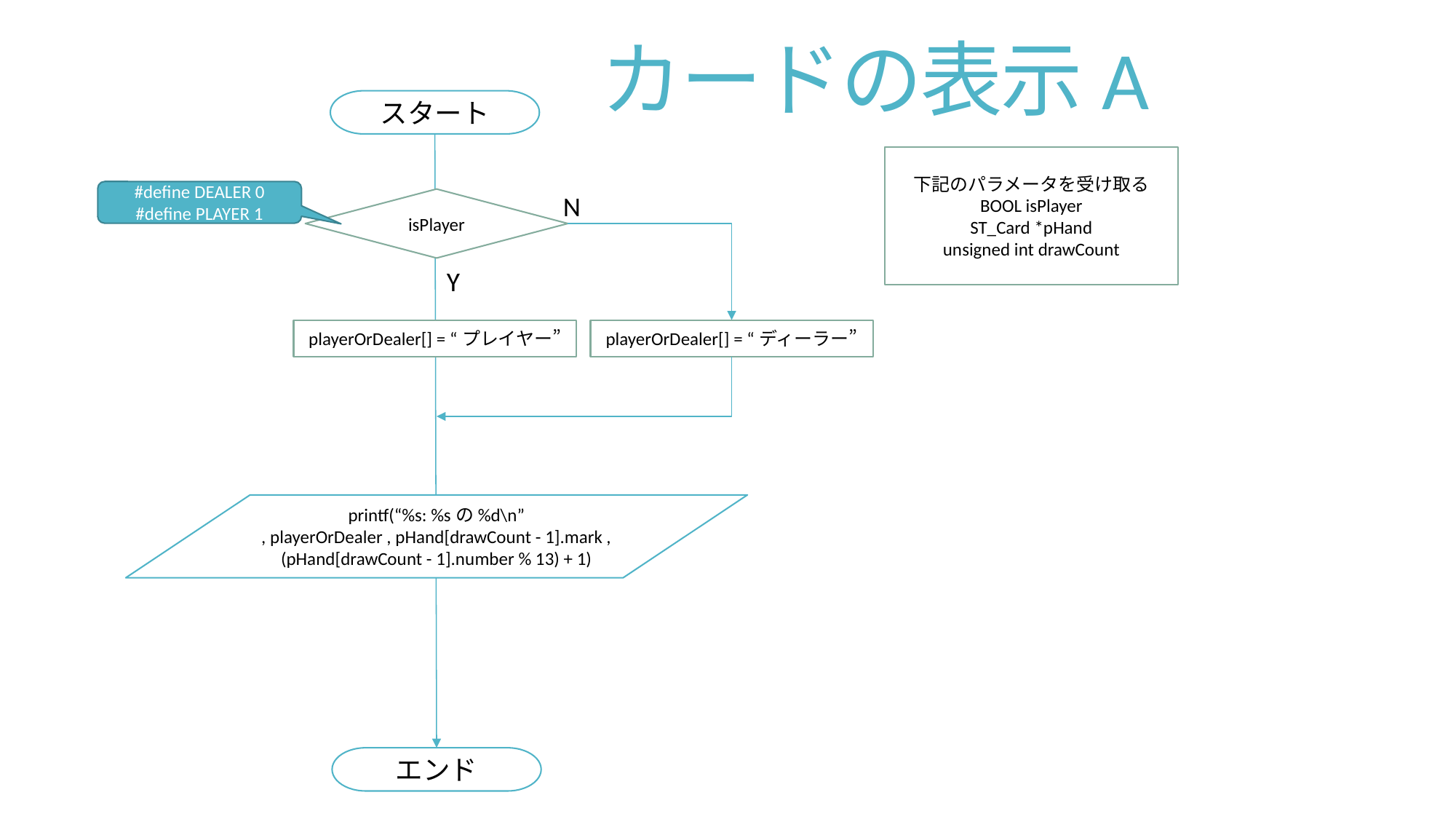

カードの表示A
スタート
下記のパラメータを受け取る
BOOL isPlayer
ST_Card *pHand
unsigned int drawCount
#define DEALER 0
#define PLAYER 1
N
isPlayer
Y
playerOrDealer[] = “プレイヤー”
playerOrDealer[] = “ディーラー”
printf(“%s: %sの%d\n”
, playerOrDealer , pHand[drawCount - 1].mark ,
(pHand[drawCount - 1].number % 13) + 1)
エンド